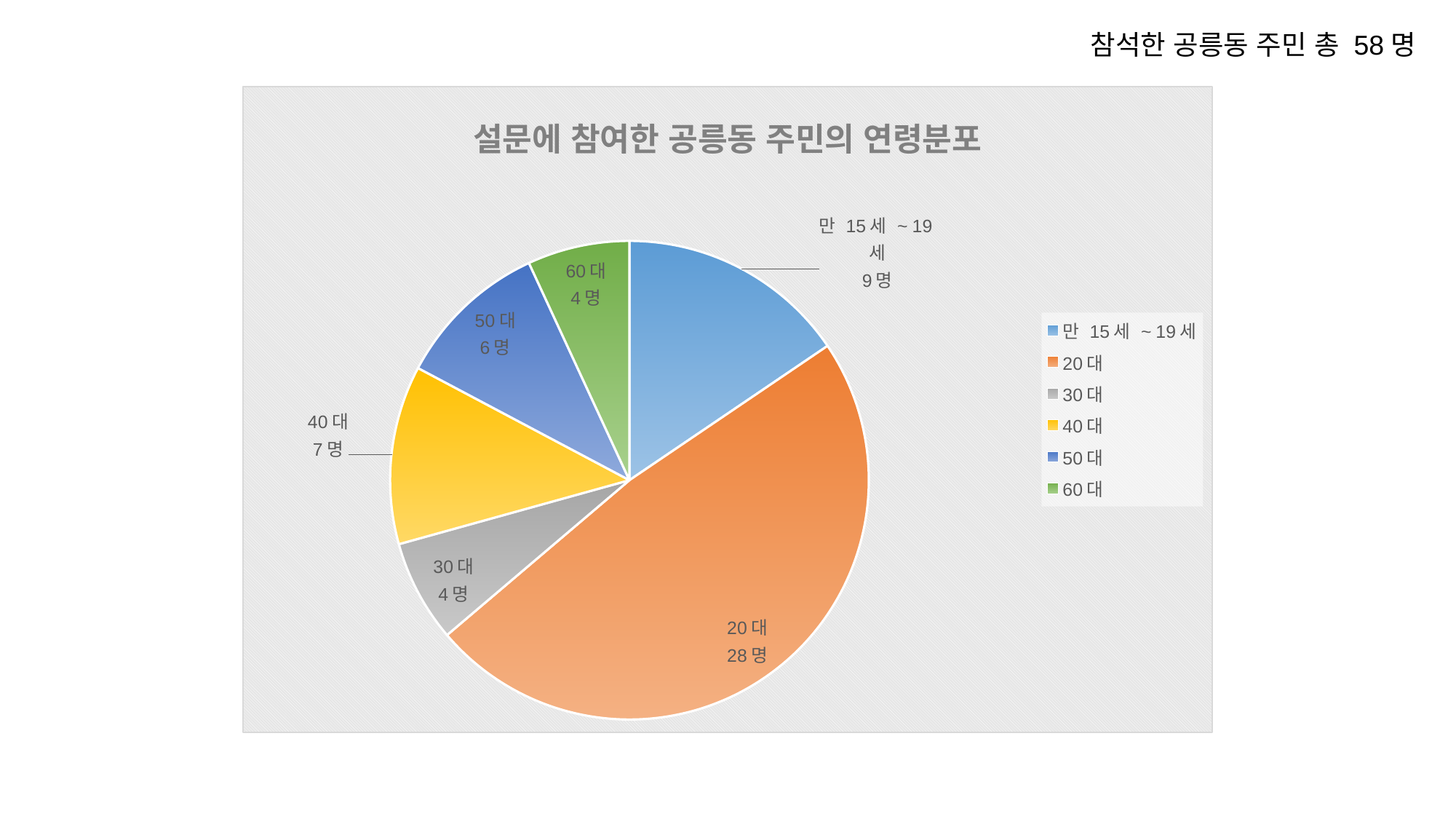

참석한 공릉동 주민 총 58명

### Chart: 설문에 참여한 공릉동 주민의 연령분포

| Category | 설문에 참여한 공릉 2동 주민의 연령분포 |
|---|---|
| 만 15세 ~ 19세 | 9.0 |
| 20대 | 28.0 |
| 30대 | 4.0 |
| 40대 | 7.0 |
| 50대 | 6.0 |
| 60대 | 4.0 |